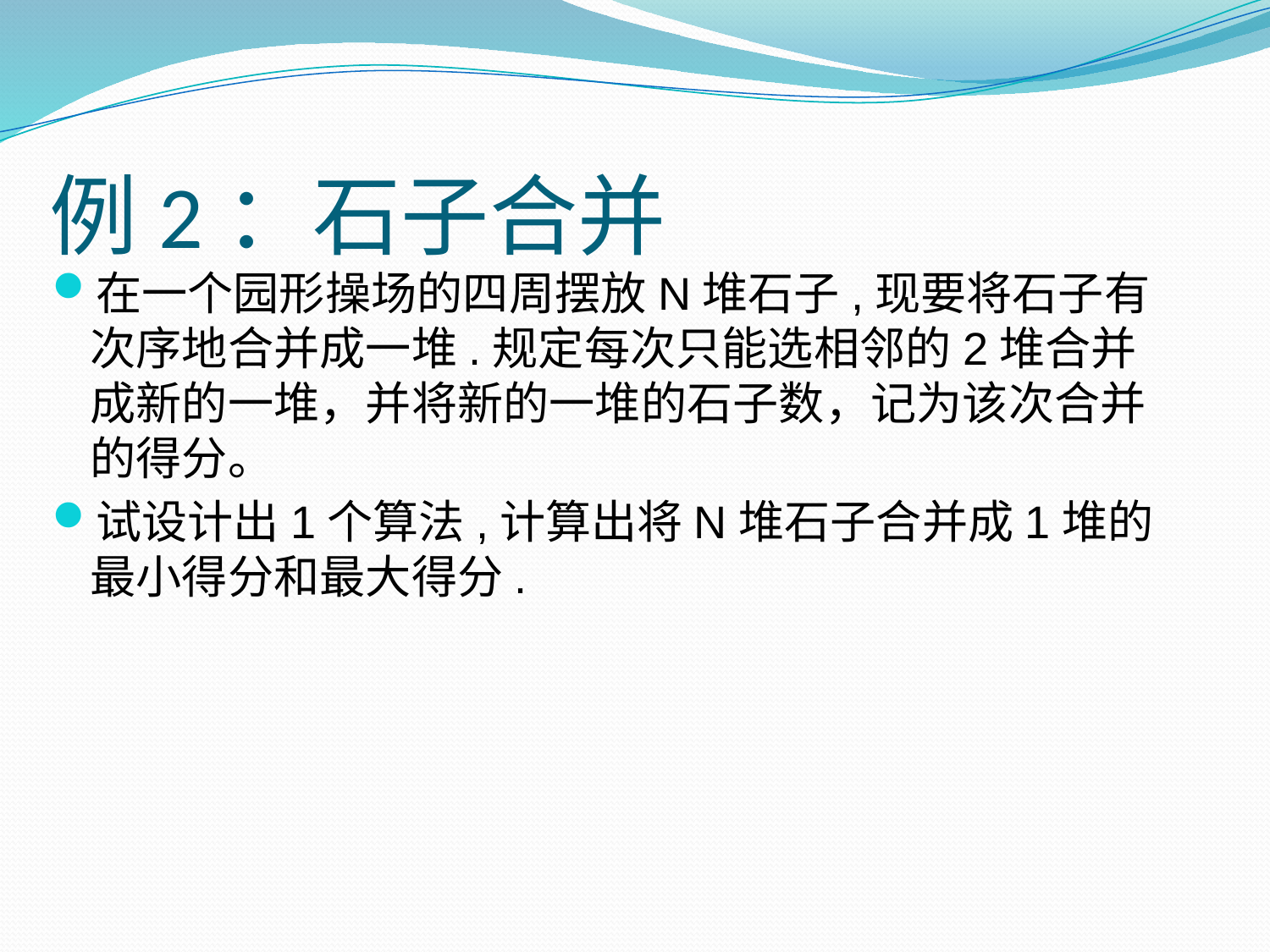

# 例2：石子合并
在一个园形操场的四周摆放N堆石子,现要将石子有次序地合并成一堆.规定每次只能选相邻的2堆合并成新的一堆，并将新的一堆的石子数，记为该次合并的得分。
试设计出1个算法,计算出将N堆石子合并成1堆的最小得分和最大得分.